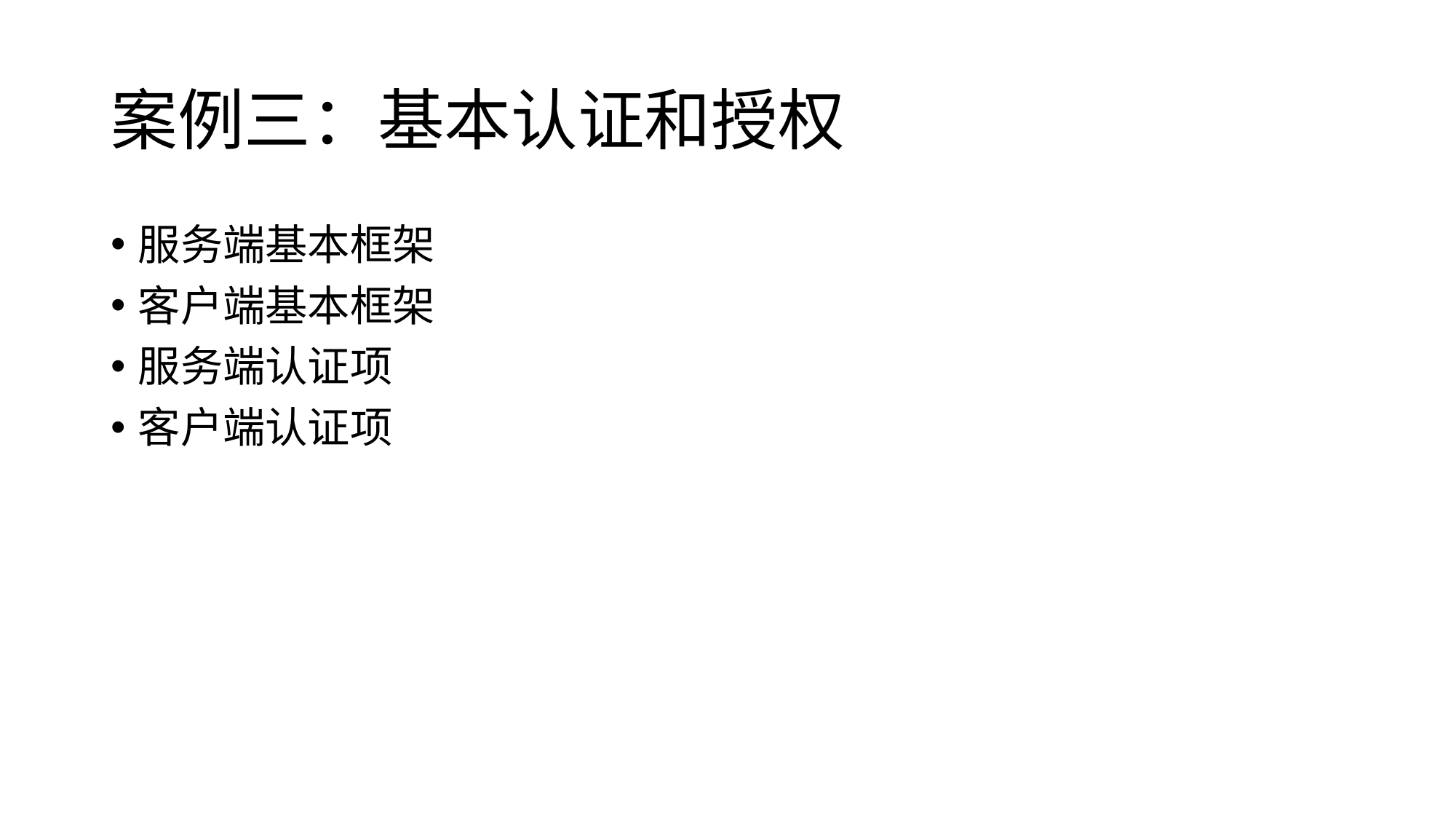

# 案例三：基本认证和授权
服务端基本框架
客户端基本框架
服务端认证项
客户端认证项